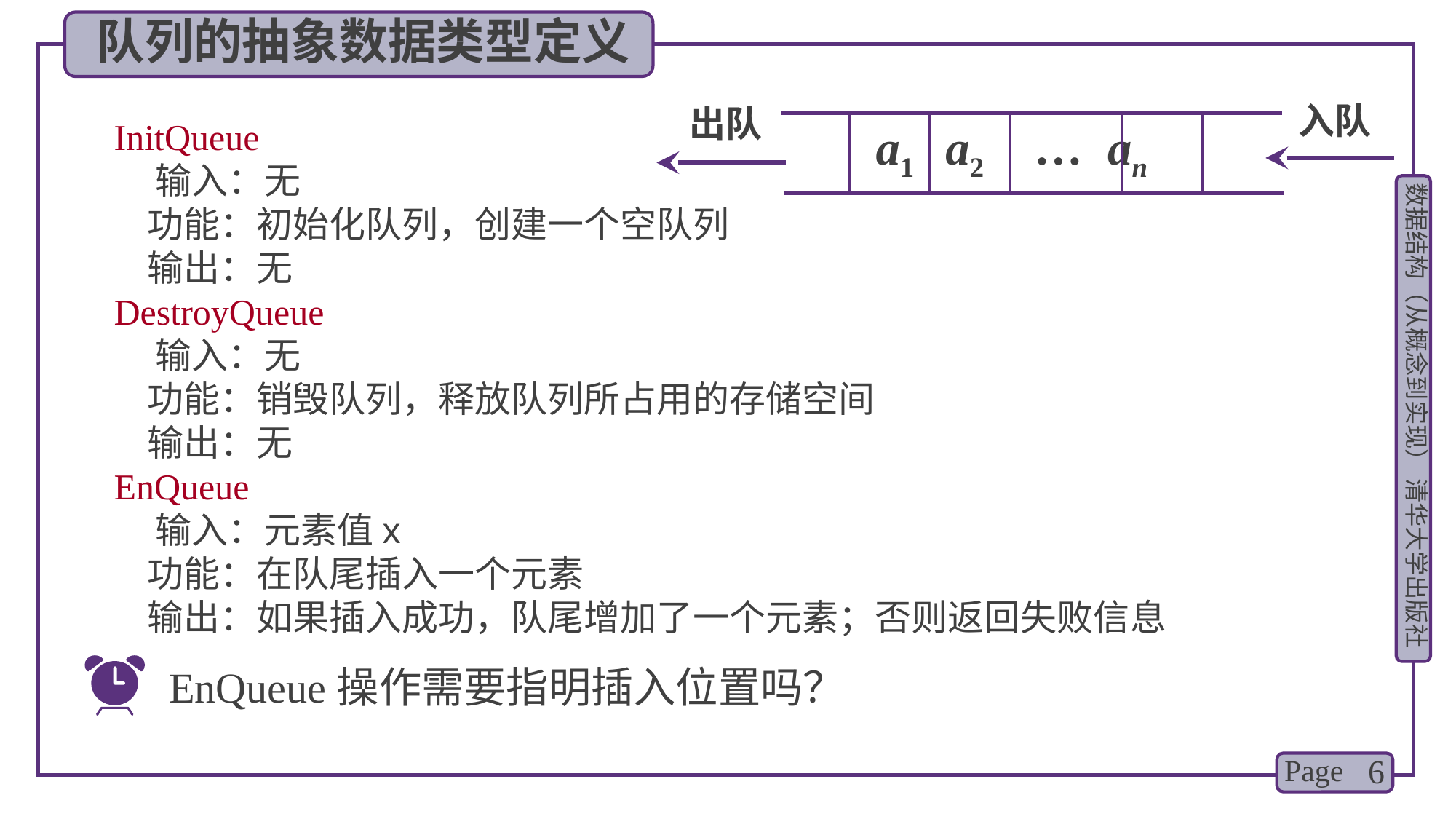

队列的抽象数据类型定义

入队
出队
InitQueue
    输入：无
   功能：初始化队列，创建一个空队列
   输出：无
DestroyQueue
    输入：无
   功能：销毁队列，释放队列所占用的存储空间
   输出：无
EnQueue
    输入：元素值x
   功能：在队尾插入一个元素
   输出：如果插入成功，队尾增加了一个元素；否则返回失败信息
a1   a2     …  an
EnQueue操作需要指明插入位置吗？